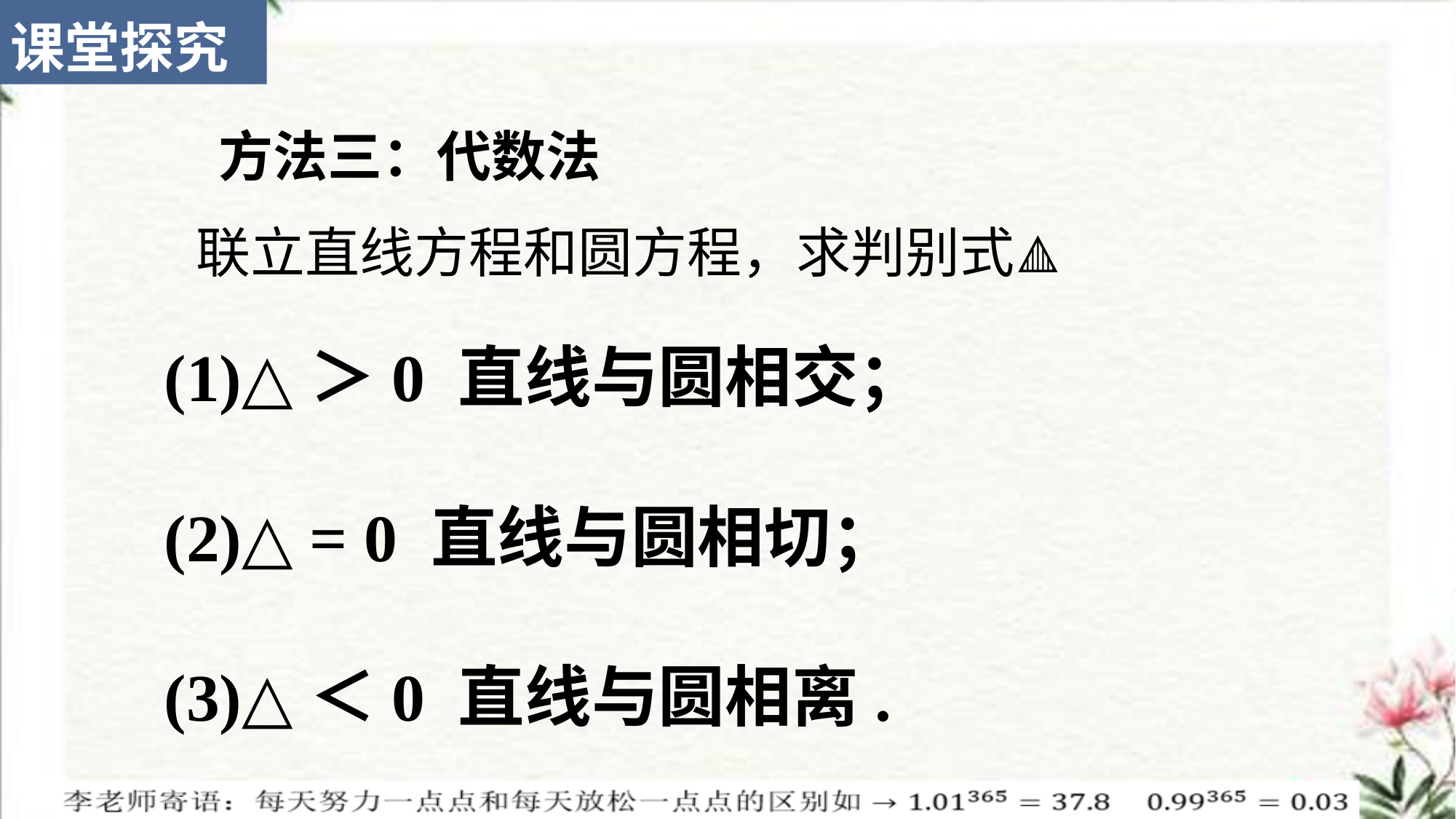

课堂探究
方法三：代数法
联立直线方程和圆方程，求判别式🔺
(1)△＞0 直线与圆相交；

(2)△ = 0 直线与圆相切；

(3)△＜0 直线与圆相离.